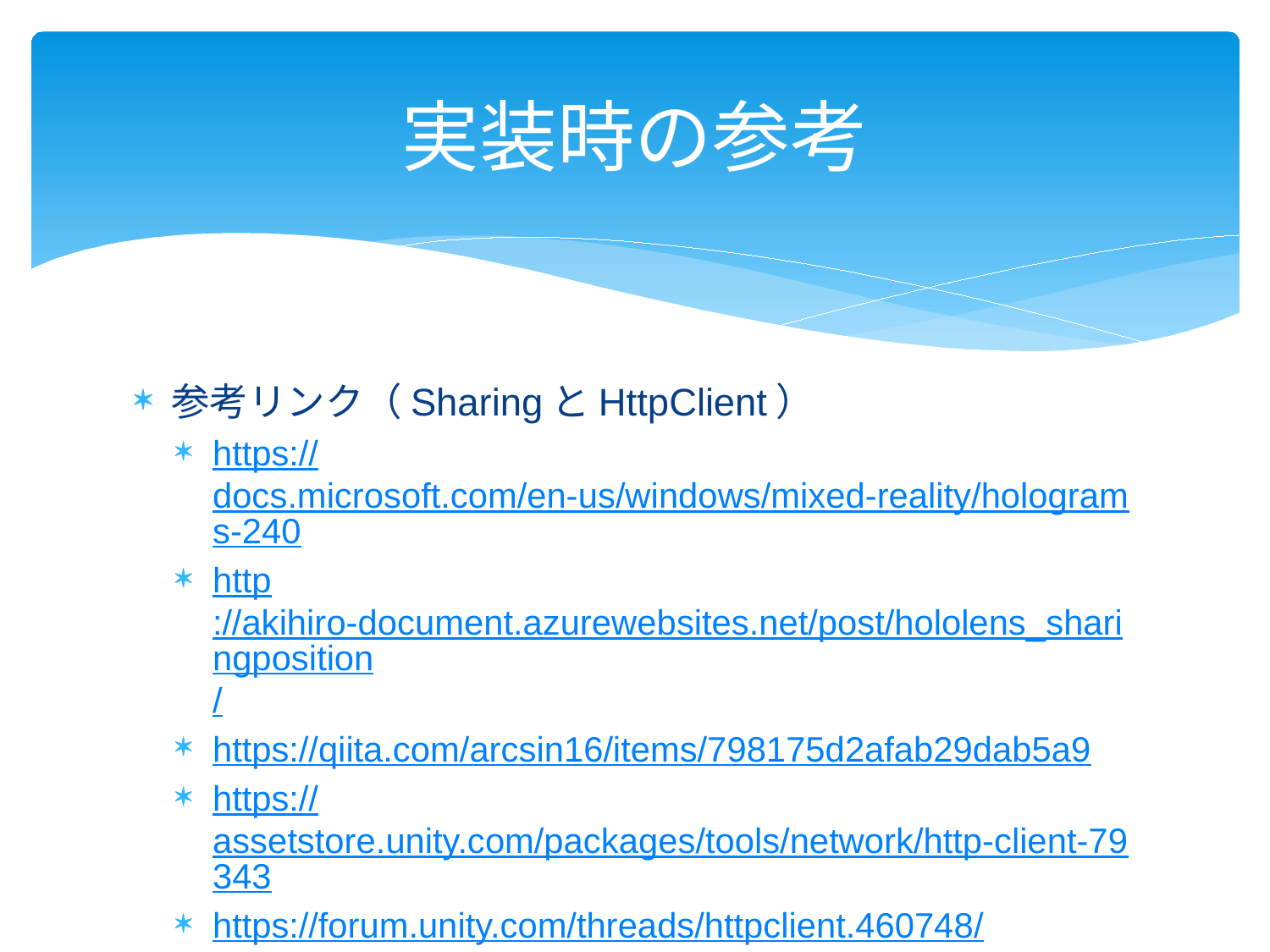

# 実装時の参考
参考リンク（SharingとHttpClient）
https://docs.microsoft.com/en-us/windows/mixed-reality/holograms-240
http://akihiro-document.azurewebsites.net/post/hololens_sharingposition/
https://qiita.com/arcsin16/items/798175d2afab29dab5a9
https://assetstore.unity.com/packages/tools/network/http-client-79343
https://forum.unity.com/threads/httpclient.460748/